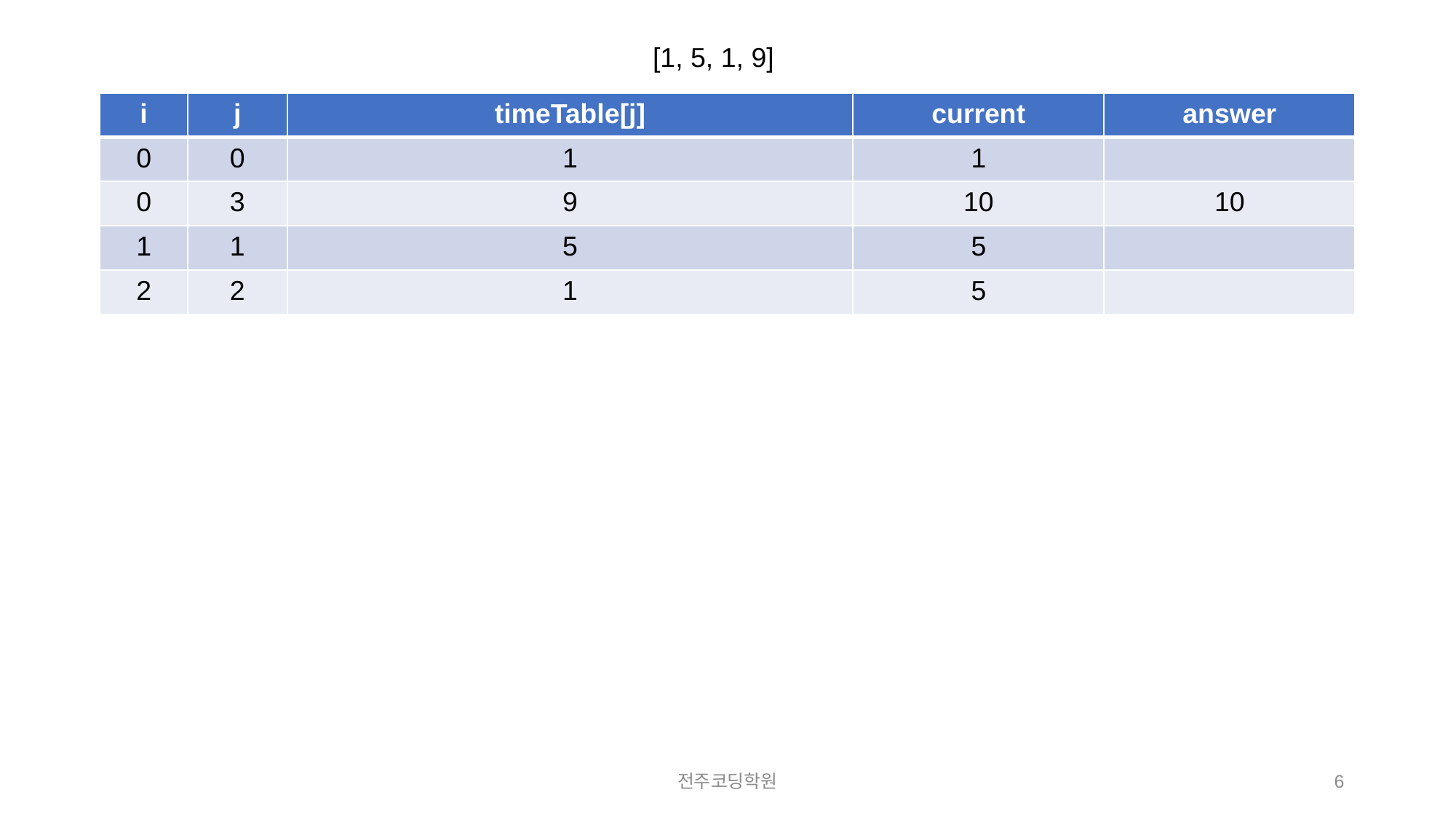

[1, 5, 1, 9]
| i | j | timeTable[j] | current | answer |
| --- | --- | --- | --- | --- |
| 0 | 0 | 1 | 1 |  |
| 0 | 3 | 9 | 10 | 10 |
| 1 | 1 | 5 | 5 |  |
| 2 | 2 | 1 | 5 |  |
전주코딩학원
6